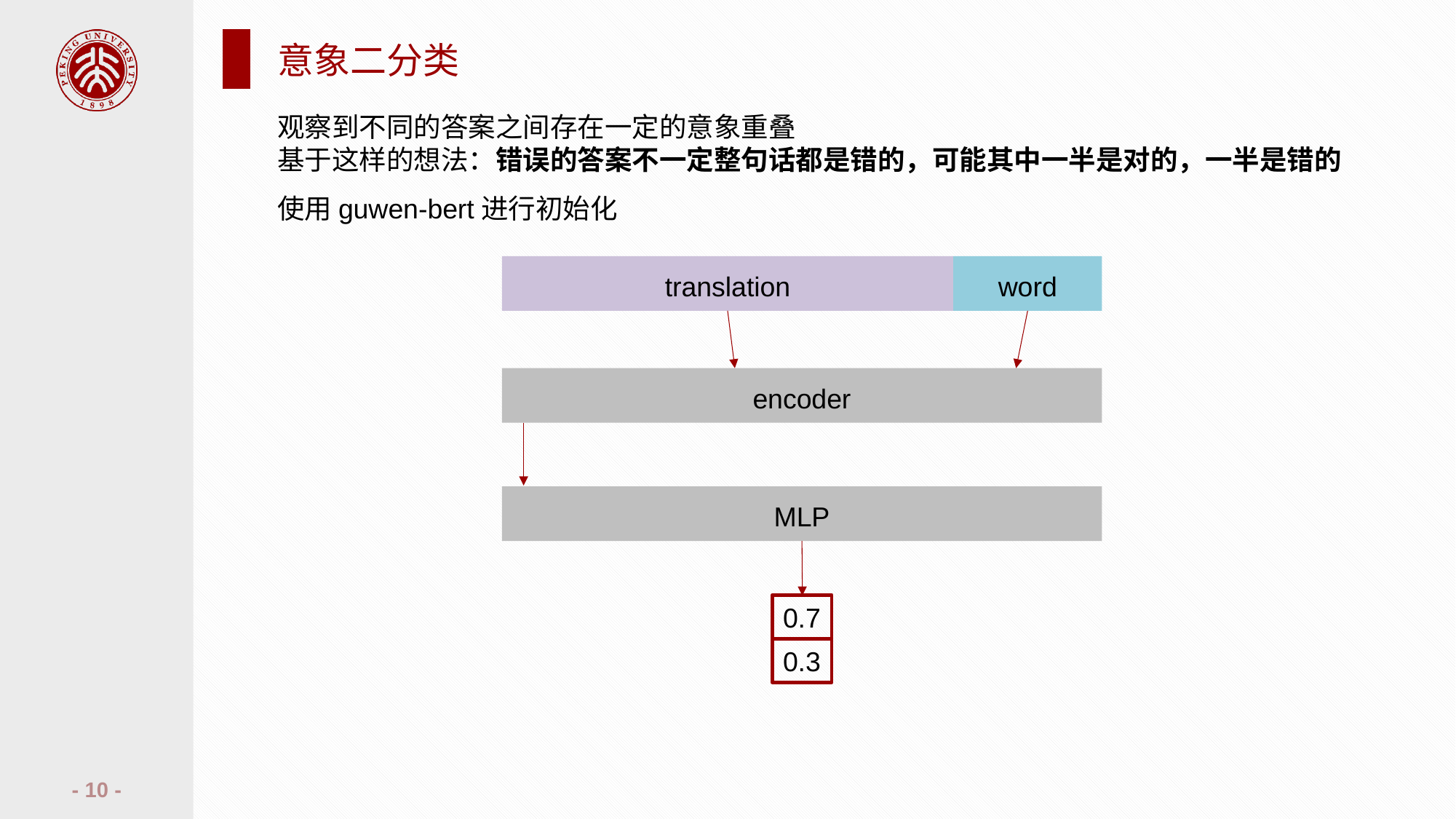

# 意象二分类
观察到不同的答案之间存在一定的意象重叠
基于这样的想法：错误的答案不一定整句话都是错的，可能其中一半是对的，一半是错的
使用guwen-bert进行初始化
translation
word
encoder
MLP
0.7
0.3
- 10 -